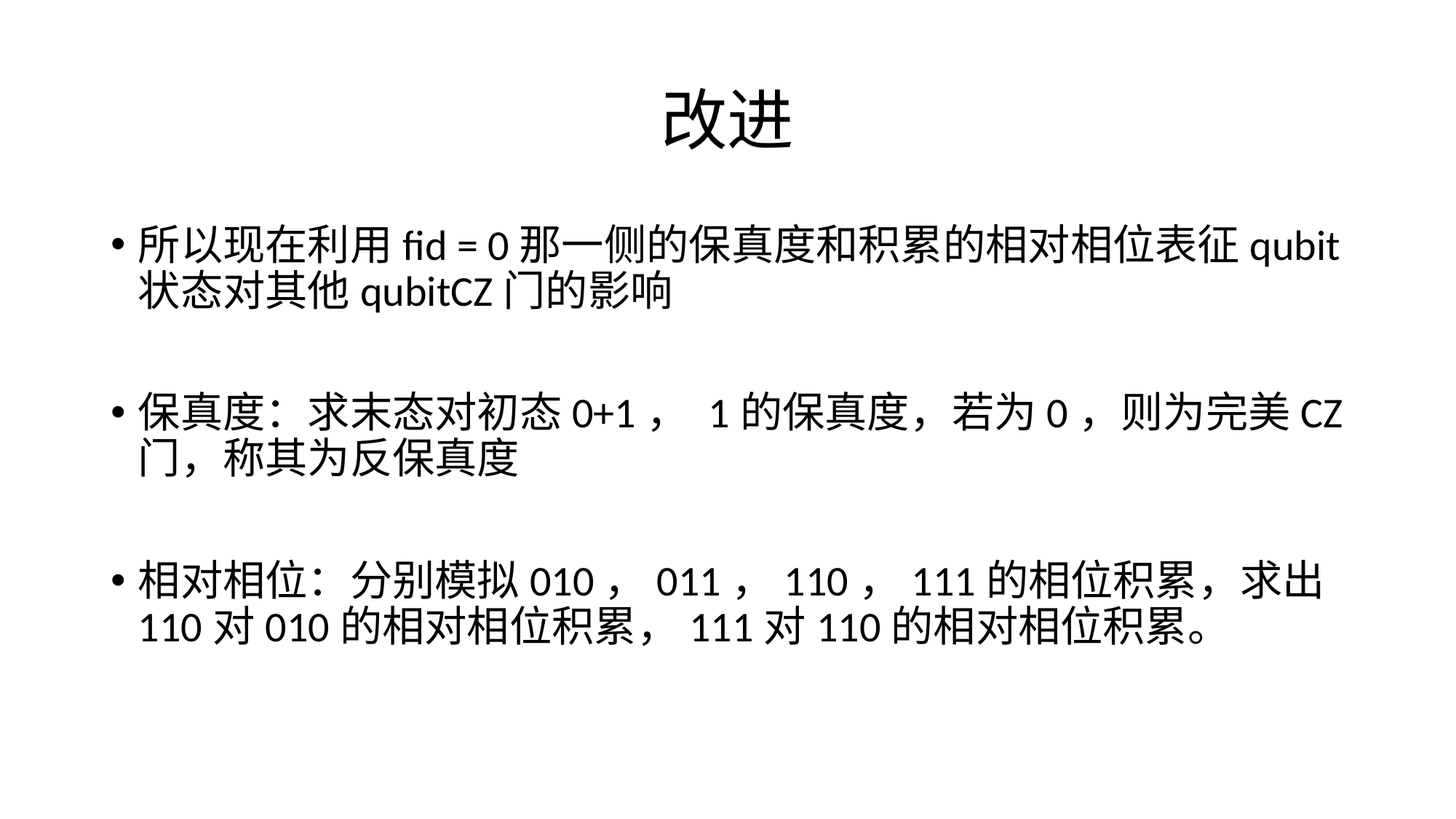

# 改进
所以现在利用fid = 0那一侧的保真度和积累的相对相位表征qubit状态对其他qubitCZ门的影响

保真度：求末态对初态0+1， 1的保真度，若为0，则为完美CZ门，称其为反保真度

相对相位：分别模拟010，011，110，111的相位积累，求出110对010的相对相位积累，111对110的相对相位积累。